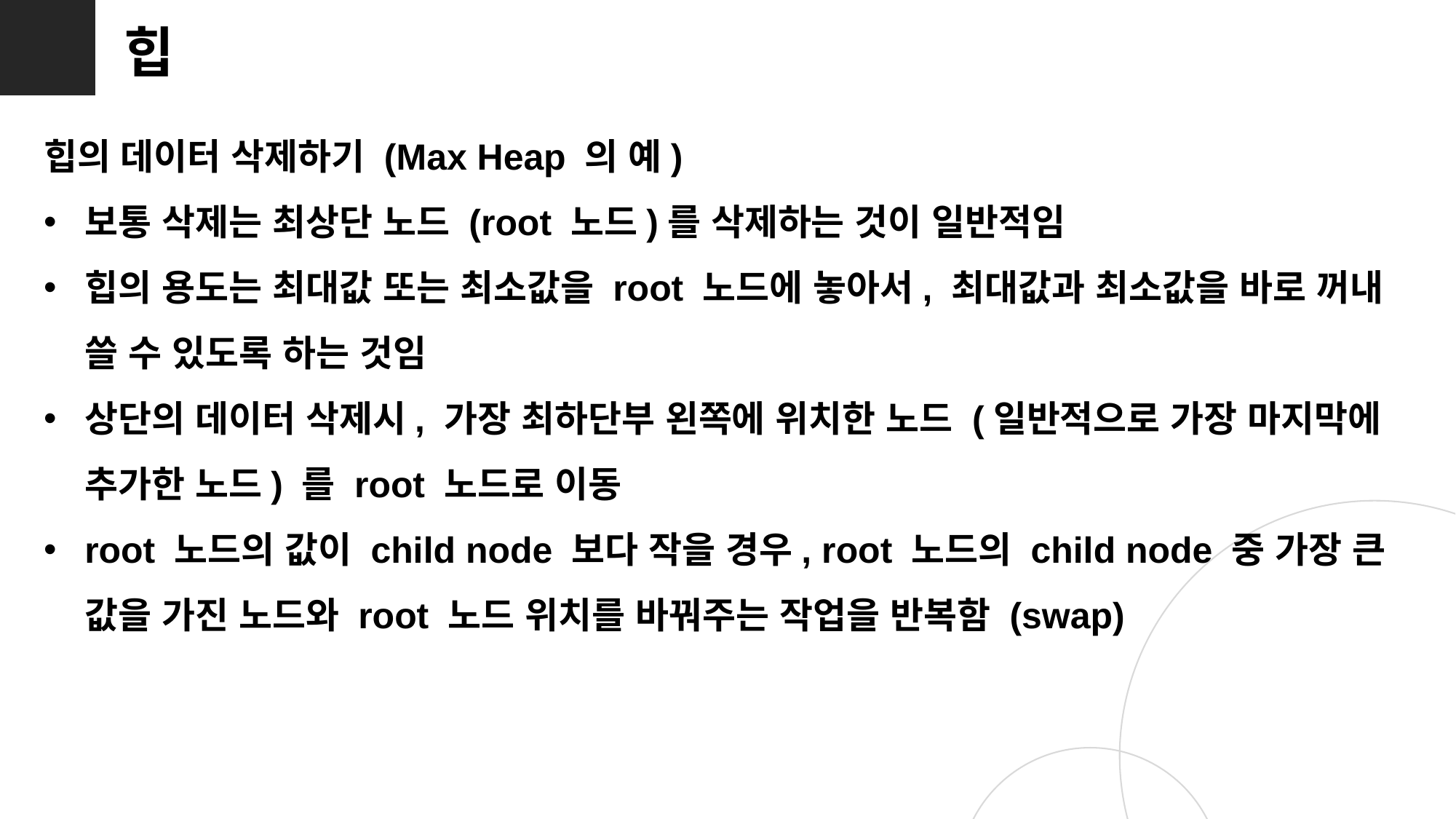

힙
힙의 데이터 삭제하기 (Max Heap 의 예)
보통 삭제는 최상단 노드 (root 노드)를 삭제하는 것이 일반적임
힙의 용도는 최대값 또는 최소값을 root 노드에 놓아서, 최대값과 최소값을 바로 꺼내 쓸 수 있도록 하는 것임
상단의 데이터 삭제시, 가장 최하단부 왼쪽에 위치한 노드 (일반적으로 가장 마지막에 추가한 노드) 를 root 노드로 이동
root 노드의 값이 child node 보다 작을 경우, root 노드의 child node 중 가장 큰 값을 가진 노드와 root 노드 위치를 바꿔주는 작업을 반복함 (swap)